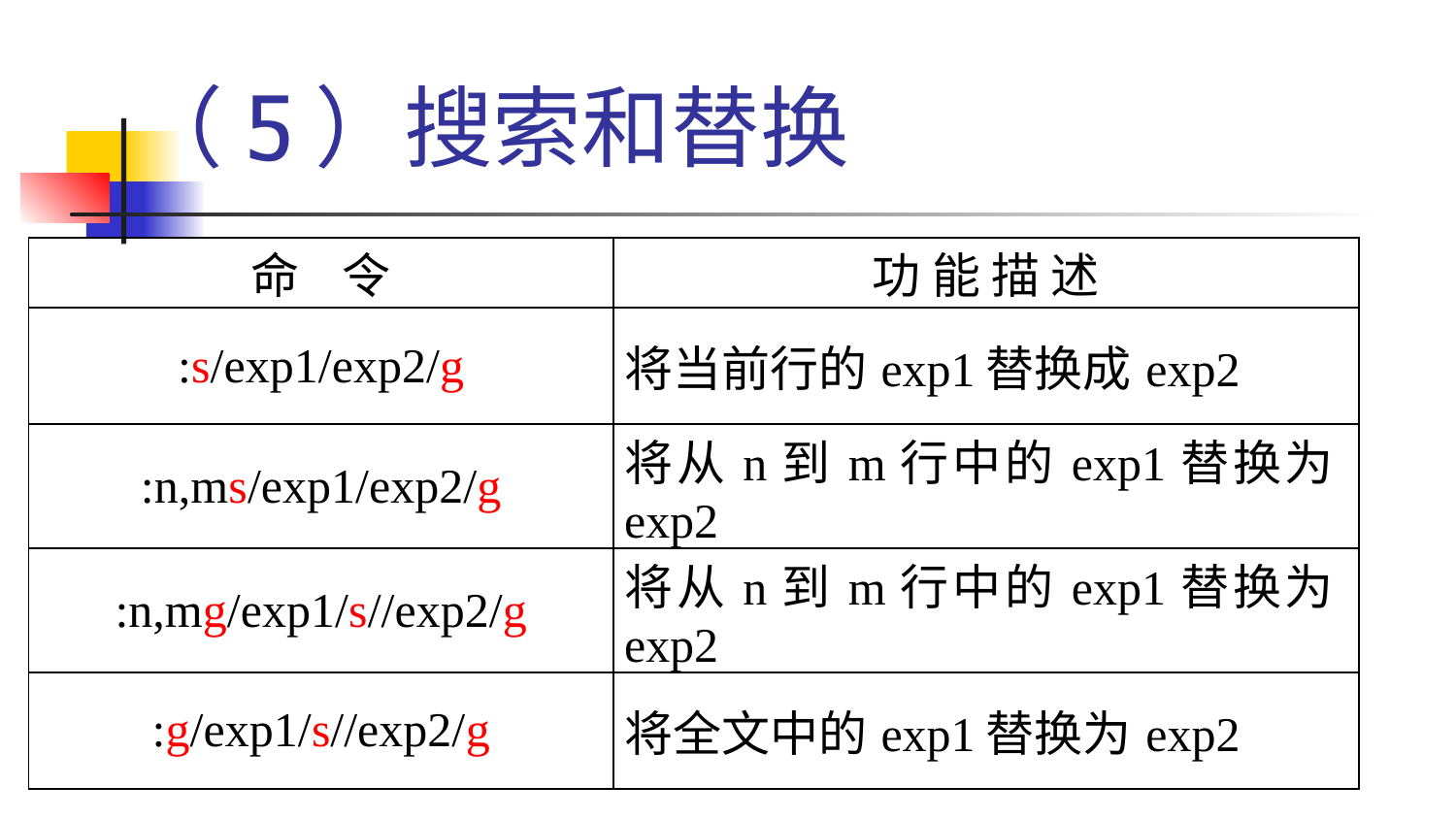

# （5）搜索和替换
| 命 令 | 功 能 描 述 |
| --- | --- |
| :s/exp1/exp2/g | 将当前行的exp1替换成exp2 |
| :n,ms/exp1/exp2/g | 将从n到m行中的exp1替换为exp2 |
| :n,mg/exp1/s//exp2/g | 将从n到m行中的exp1替换为exp2 |
| :g/exp1/s//exp2/g | 将全文中的exp1替换为exp2 |